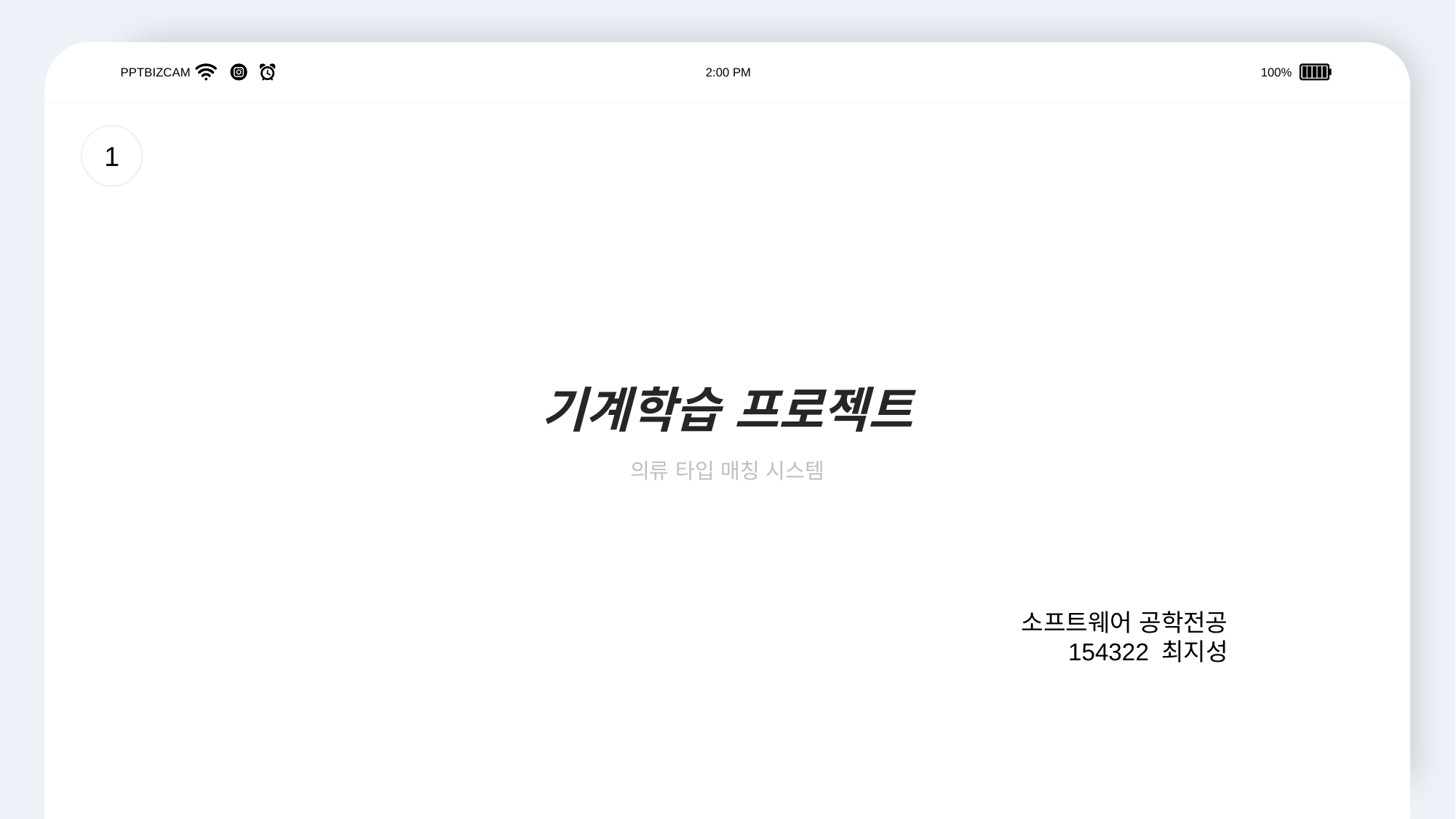

기계학습 프로젝트
의류 타입 매칭 시스템

PPTBIZCAM
2:00 PM
100%

1
소프트웨어 공학전공
154322 최지성